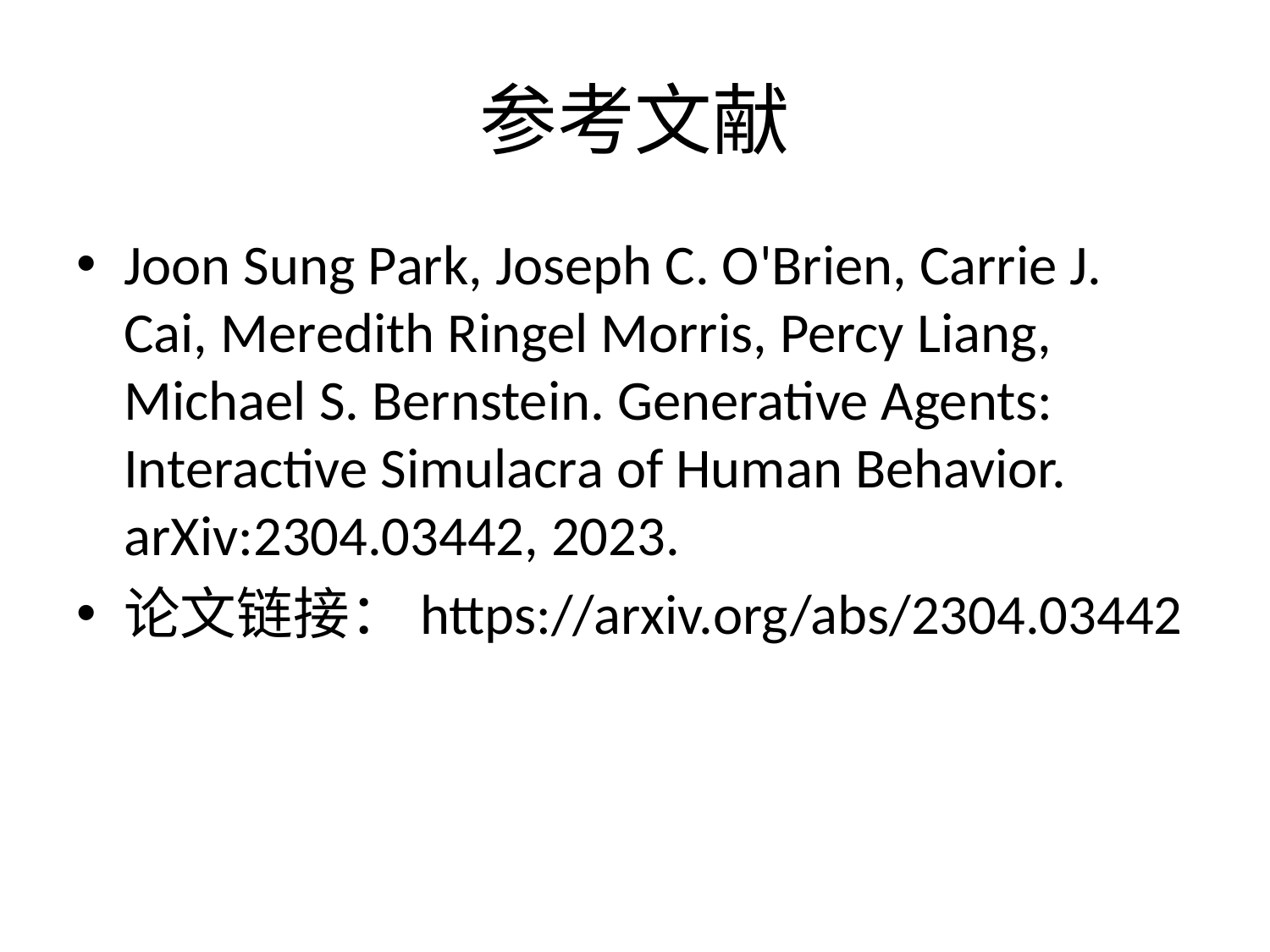

# 参考文献
Joon Sung Park, Joseph C. O'Brien, Carrie J. Cai, Meredith Ringel Morris, Percy Liang, Michael S. Bernstein. Generative Agents: Interactive Simulacra of Human Behavior. arXiv:2304.03442, 2023.
论文链接：https://arxiv.org/abs/2304.03442